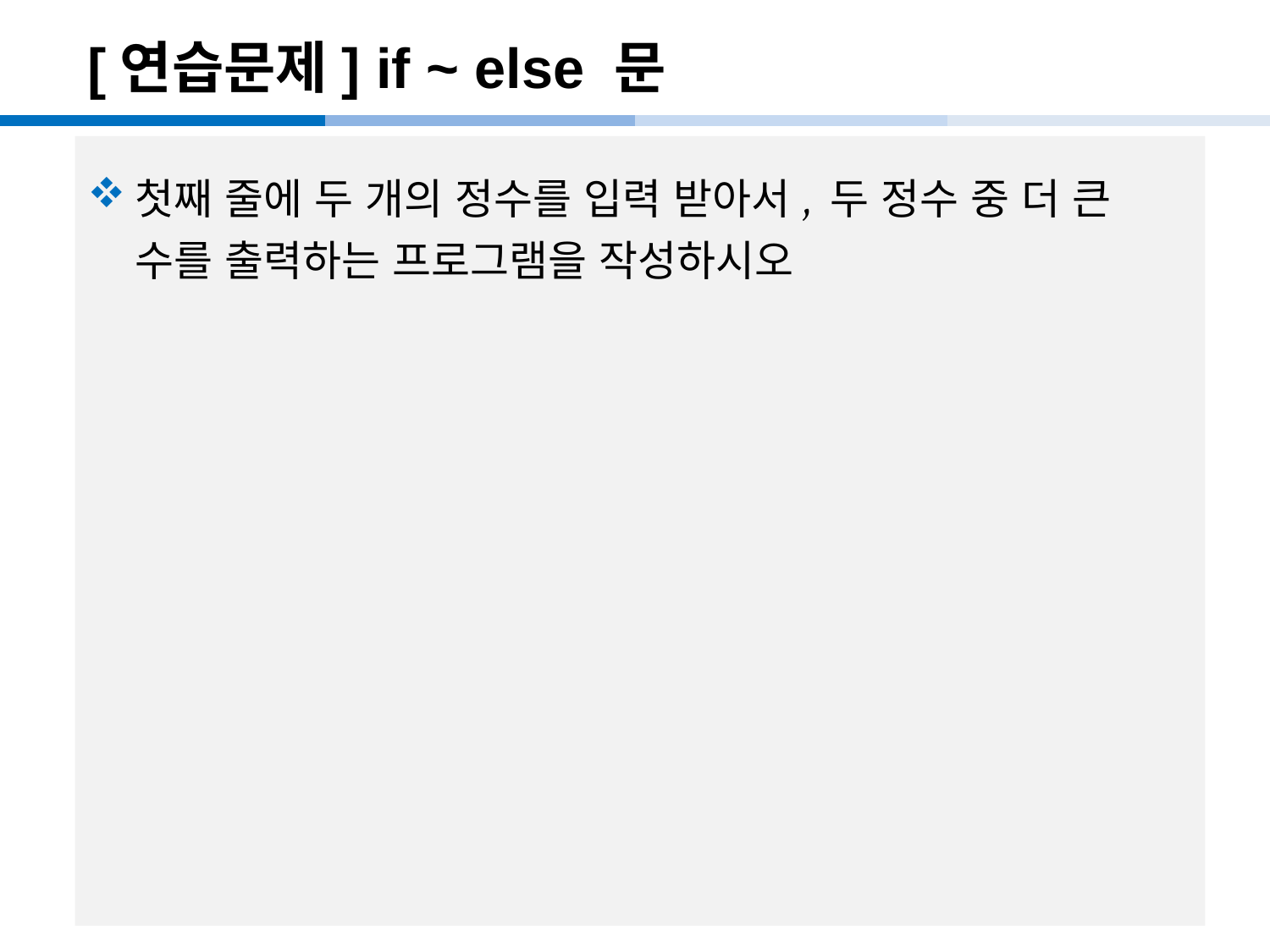

# [연습문제] if ~ else 문
첫째 줄에 두 개의 정수를 입력 받아서, 두 정수 중 더 큰 수를 출력하는 프로그램을 작성하시오